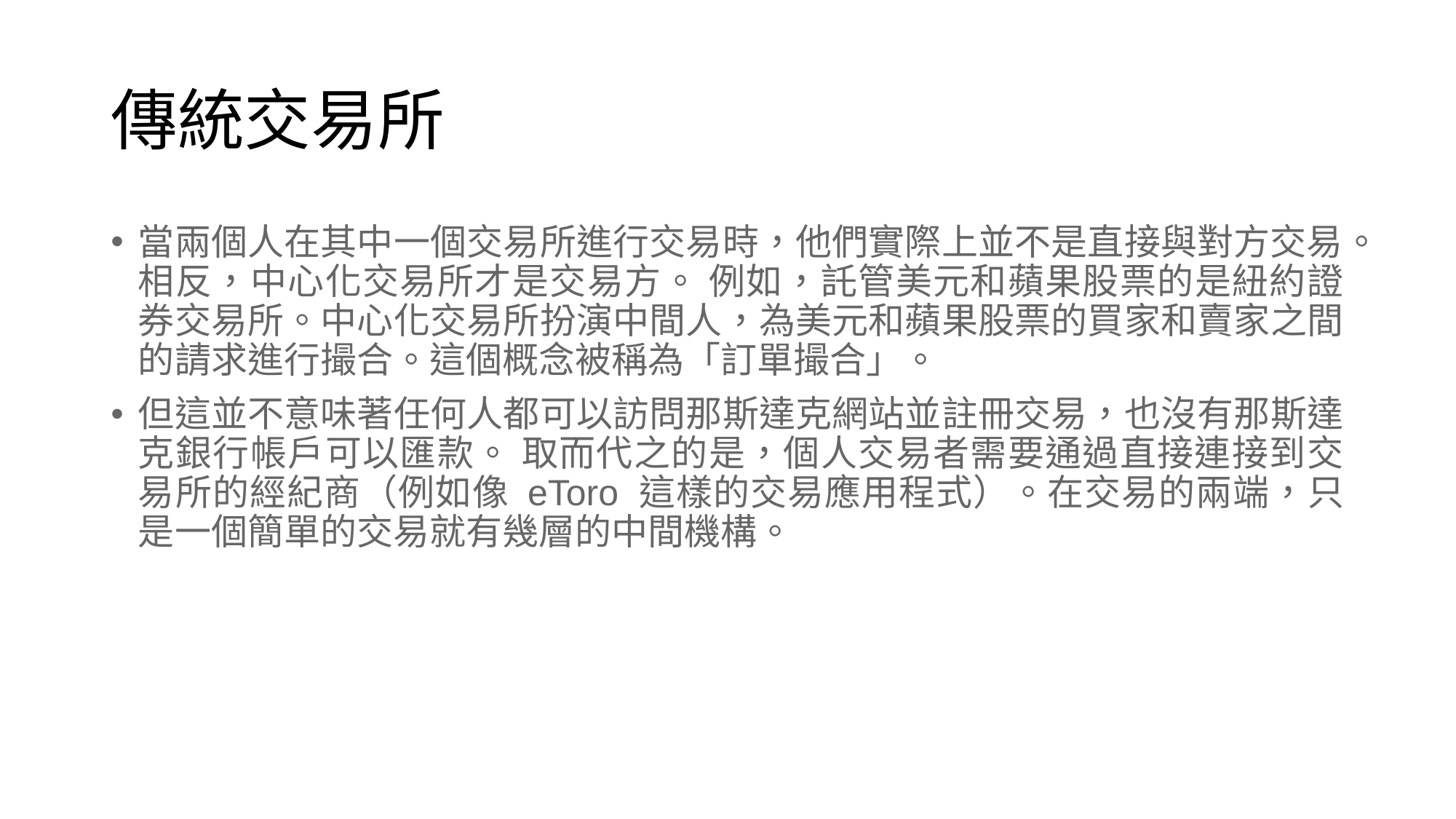

# 傳統交易所
當兩個人在其中一個交易所進行交易時，他們實際上並不是直接與對方交易。相反，中心化交易所才是交易方。 例如，託管美元和蘋果股票的是紐約證券交易所。中心化交易所扮演中間人，為美元和蘋果股票的買家和賣家之間的請求進行撮合。這個概念被稱為「訂單撮合」。
但這並不意味著任何人都可以訪問那斯達克網站並註冊交易，也沒有那斯達克銀行帳戶可以匯款。 取而代之的是，個人交易者需要通過直接連接到交易所的經紀商（例如像 eToro 這樣的交易應用程式）。在交易的兩端，只是一個簡單的交易就有幾層的中間機構。